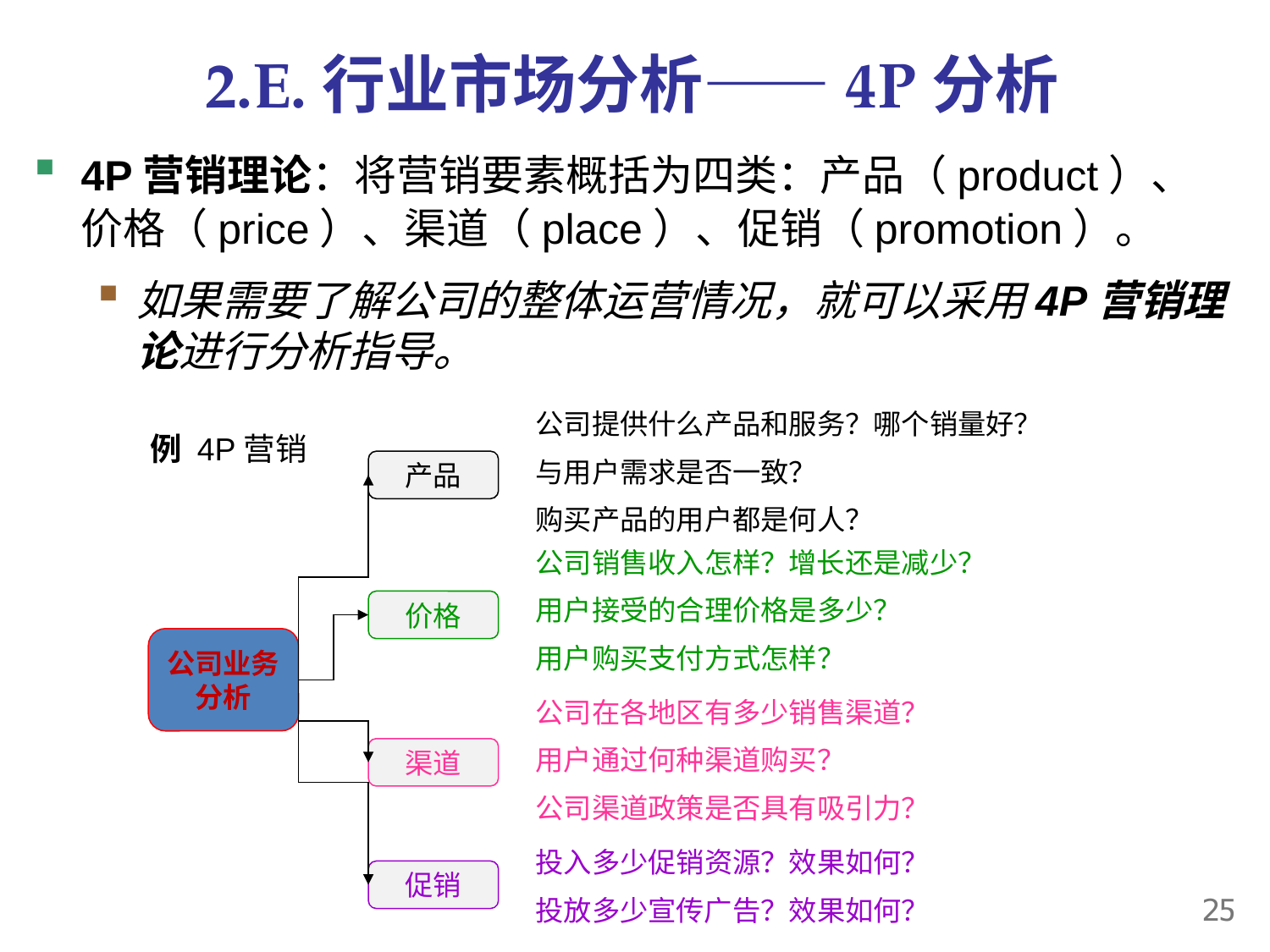

# 2.E.行业市场分析——4P分析
4P营销理论：将营销要素概括为四类：产品（product）、价格（price）、渠道（place）、促销（promotion）。
如果需要了解公司的整体运营情况，就可以采用4P营销理论进行分析指导。
公司提供什么产品和服务？哪个销量好？
与用户需求是否一致？
购买产品的用户都是何人？
例 4P营销
产品
公司销售收入怎样？增长还是减少？
用户接受的合理价格是多少？
用户购买支付方式怎样？
价格
公司业务
分析
公司在各地区有多少销售渠道？
用户通过何种渠道购买？
公司渠道政策是否具有吸引力？
渠道
促销
投入多少促销资源？效果如何？
投放多少宣传广告？效果如何？
25